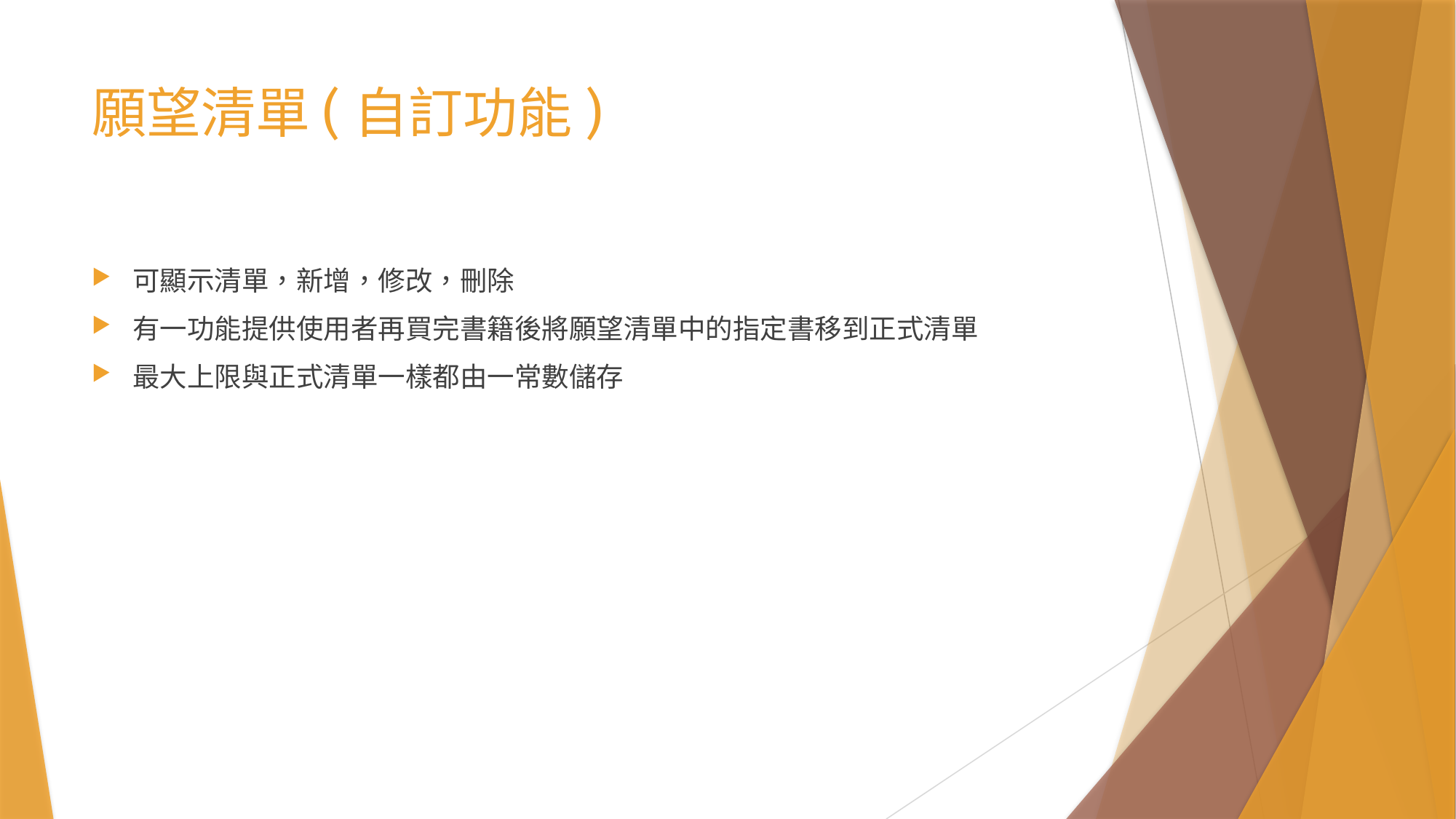

# 願望清單(自訂功能)
可顯示清單，新增，修改，刪除
有一功能提供使用者再買完書籍後將願望清單中的指定書移到正式清單
最大上限與正式清單一樣都由一常數儲存